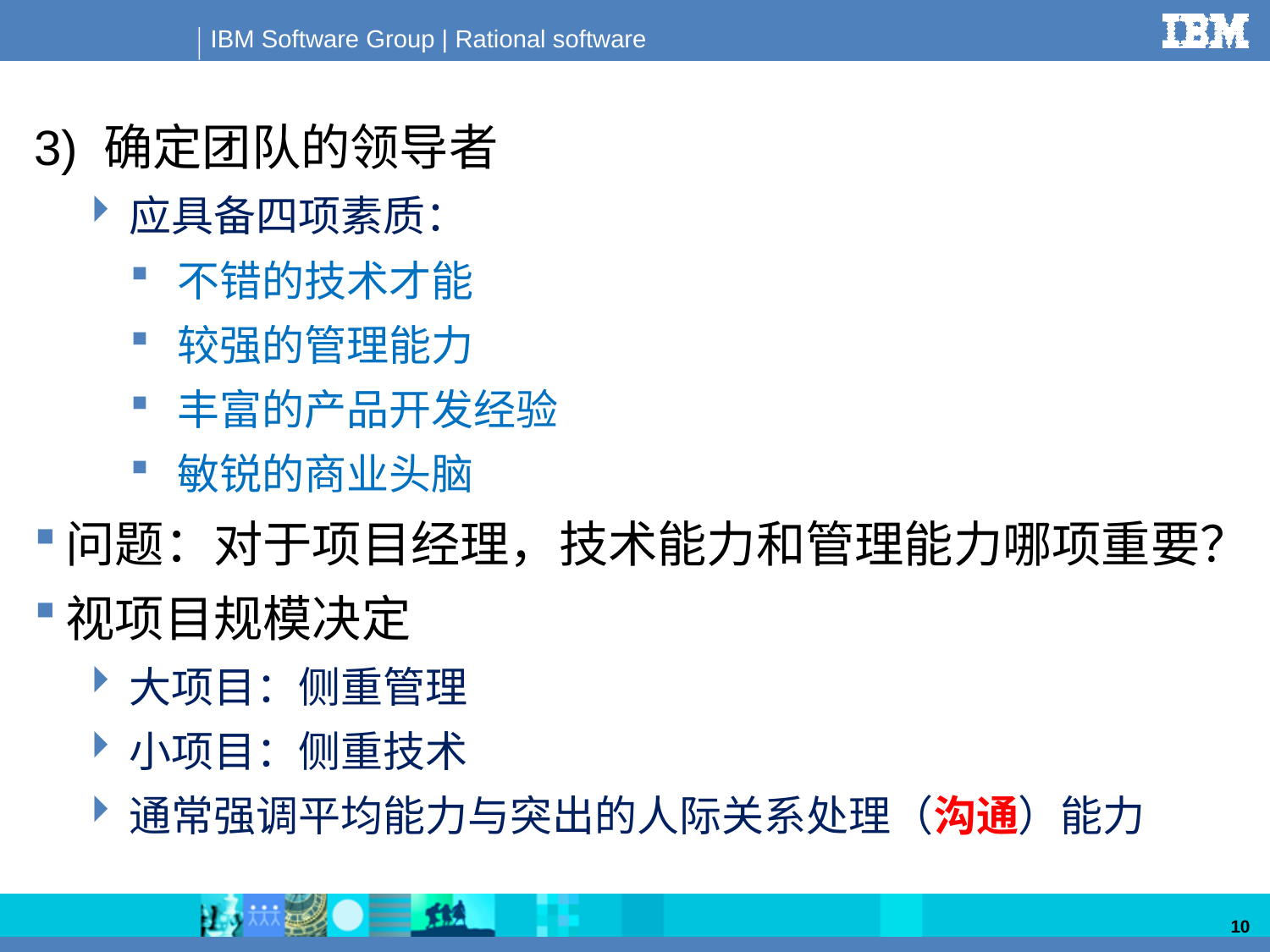

3) 确定团队的领导者
应具备四项素质：
不错的技术才能
较强的管理能力
丰富的产品开发经验
敏锐的商业头脑
问题：对于项目经理，技术能力和管理能力哪项重要？
视项目规模决定
大项目：侧重管理
小项目：侧重技术
通常强调平均能力与突出的人际关系处理（沟通）能力
10